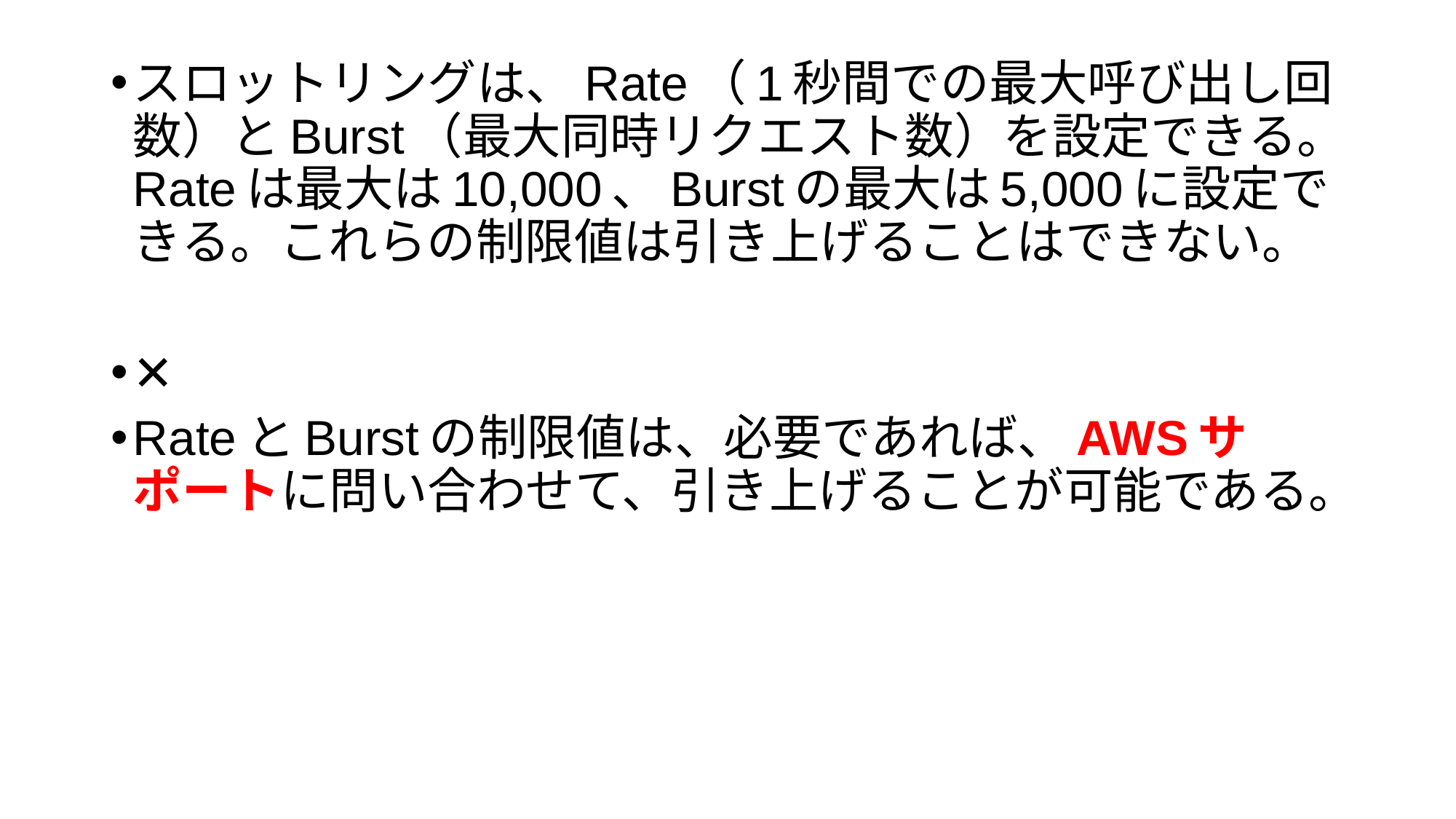

スロットリングは、Rate（1秒間での最大呼び出し回数）とBurst（最大同時リクエスト数）を設定できる。Rateは最大は10,000、Burstの最大は5,000に設定できる。これらの制限値は引き上げることはできない。

✕
RateとBurstの制限値は、必要であれば、AWSサポートに問い合わせて、引き上げることが可能である。